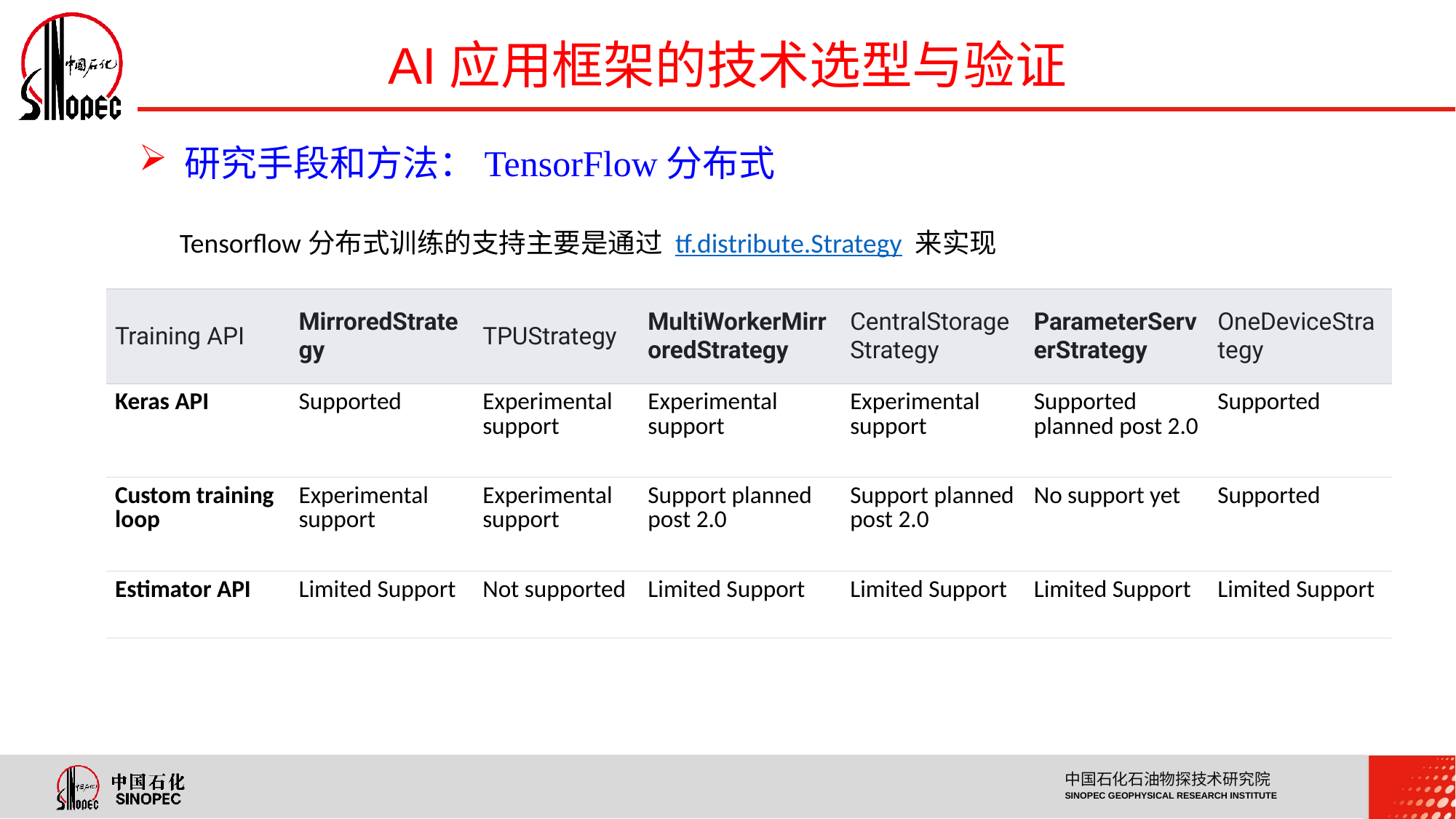

AI应用框架的技术选型与验证

 研究手段和方法：TensorFlow分布式

Tensorflow分布式训练的支持主要是通过 tf.distribute.Strategy 来实现

| Training API | MirroredStrategy | TPUStrategy | MultiWorkerMirroredStrategy | CentralStorageStrategy | ParameterServerStrategy | OneDeviceStrategy |
| --- | --- | --- | --- | --- | --- | --- |
| Keras API | Supported | Experimental support | Experimental support | Experimental support | Supported planned post 2.0 | Supported |
| Custom training loop | Experimental support | Experimental support | Support planned post 2.0 | Support planned post 2.0 | No support yet | Supported |
| Estimator API | Limited Support | Not supported | Limited Support | Limited Support | Limited Support | Limited Support |